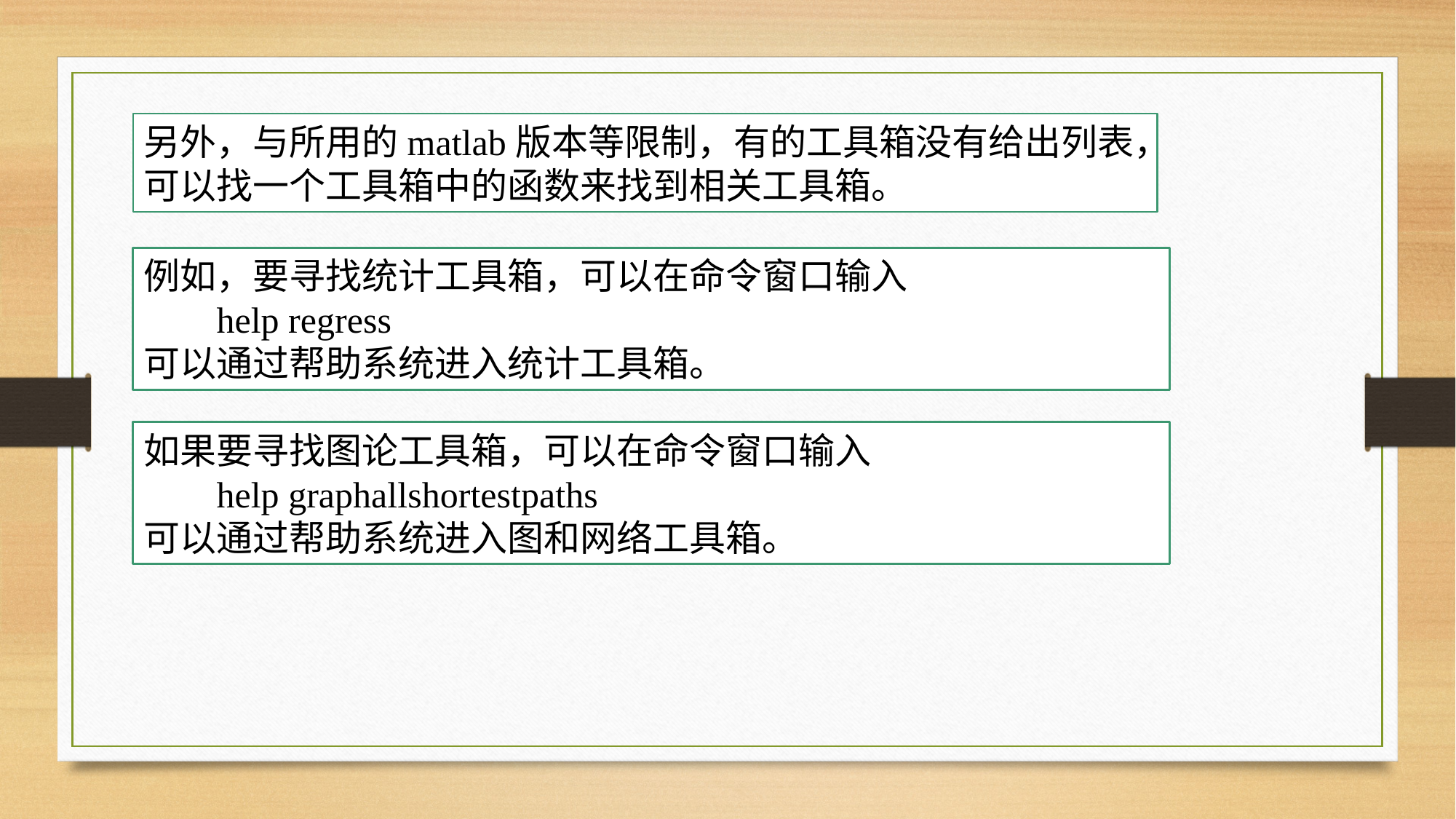

另外，与所用的matlab版本等限制，有的工具箱没有给出列表，可以找一个工具箱中的函数来找到相关工具箱。
例如，要寻找统计工具箱，可以在命令窗口输入
        help regress
可以通过帮助系统进入统计工具箱。
如果要寻找图论工具箱，可以在命令窗口输入
        help graphallshortestpaths
可以通过帮助系统进入图和网络工具箱。